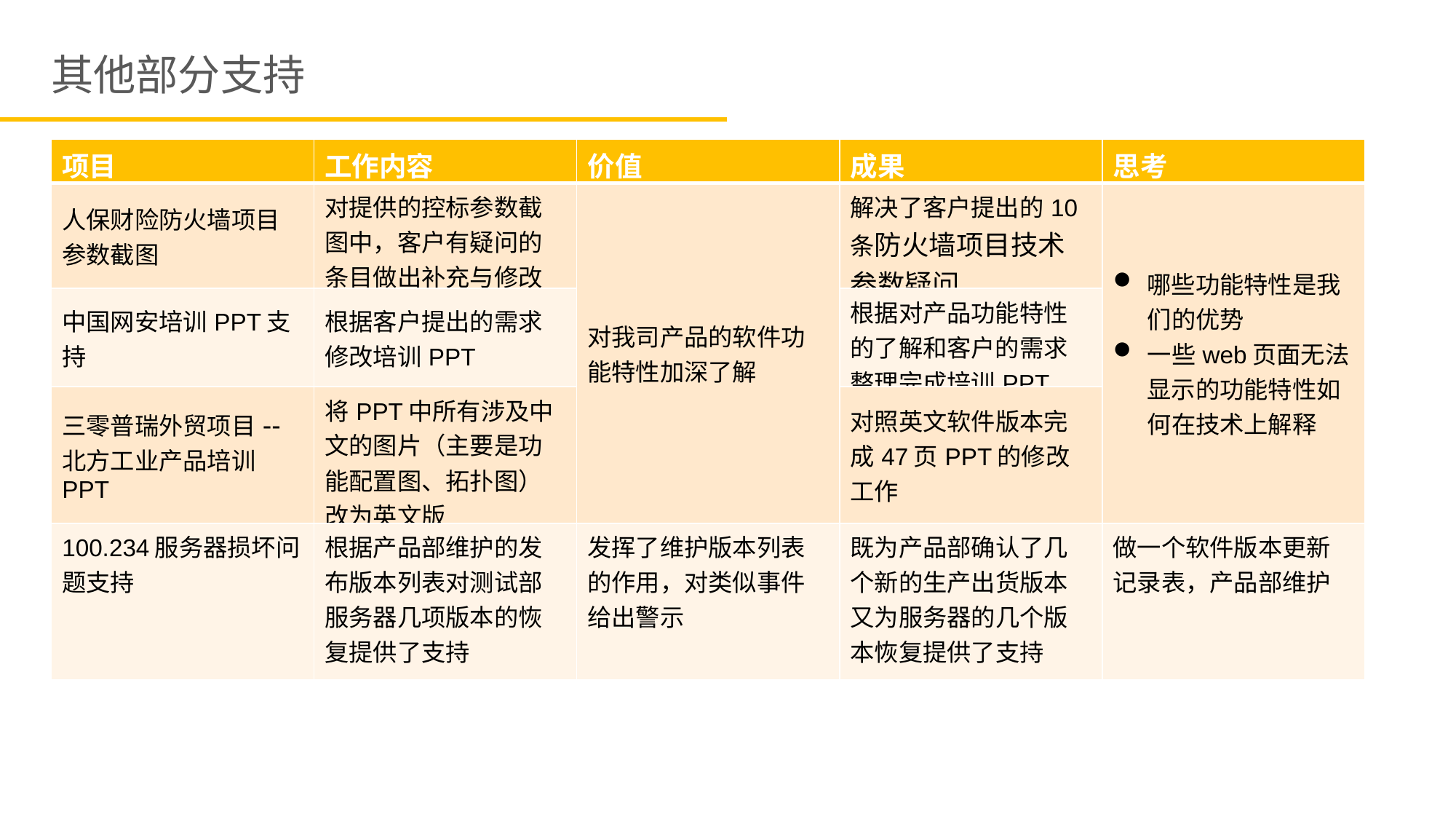

其他部分支持
| 项目 | 工作内容 | 价值 | 成果 | 思考 |
| --- | --- | --- | --- | --- |
| 人保财险防火墙项目参数截图 | 对提供的控标参数截图中，客户有疑问的条目做出补充与修改 | 对我司产品的软件功能特性加深了解 | 解决了客户提出的10条防火墙项目技术参数疑问 | 哪些功能特性是我们的优势 一些web页面无法显示的功能特性如何在技术上解释 |
| 中国网安培训PPT支持 | 根据客户提出的需求修改培训PPT |  | 根据对产品功能特性的了解和客户的需求整理完成培训PPT |  |
| 三零普瑞外贸项目--北方工业产品培训PPT | 将PPT中所有涉及中文的图片（主要是功能配置图、拓扑图）改为英文版 |  | 对照英文软件版本完成47页PPT的修改工作 |  |
| 100.234服务器损坏问题支持 | 根据产品部维护的发布版本列表对测试部服务器几项版本的恢复提供了支持 | 发挥了维护版本列表的作用，对类似事件给出警示 | 既为产品部确认了几个新的生产出货版本又为服务器的几个版本恢复提供了支持 | 做一个软件版本更新记录表，产品部维护 |